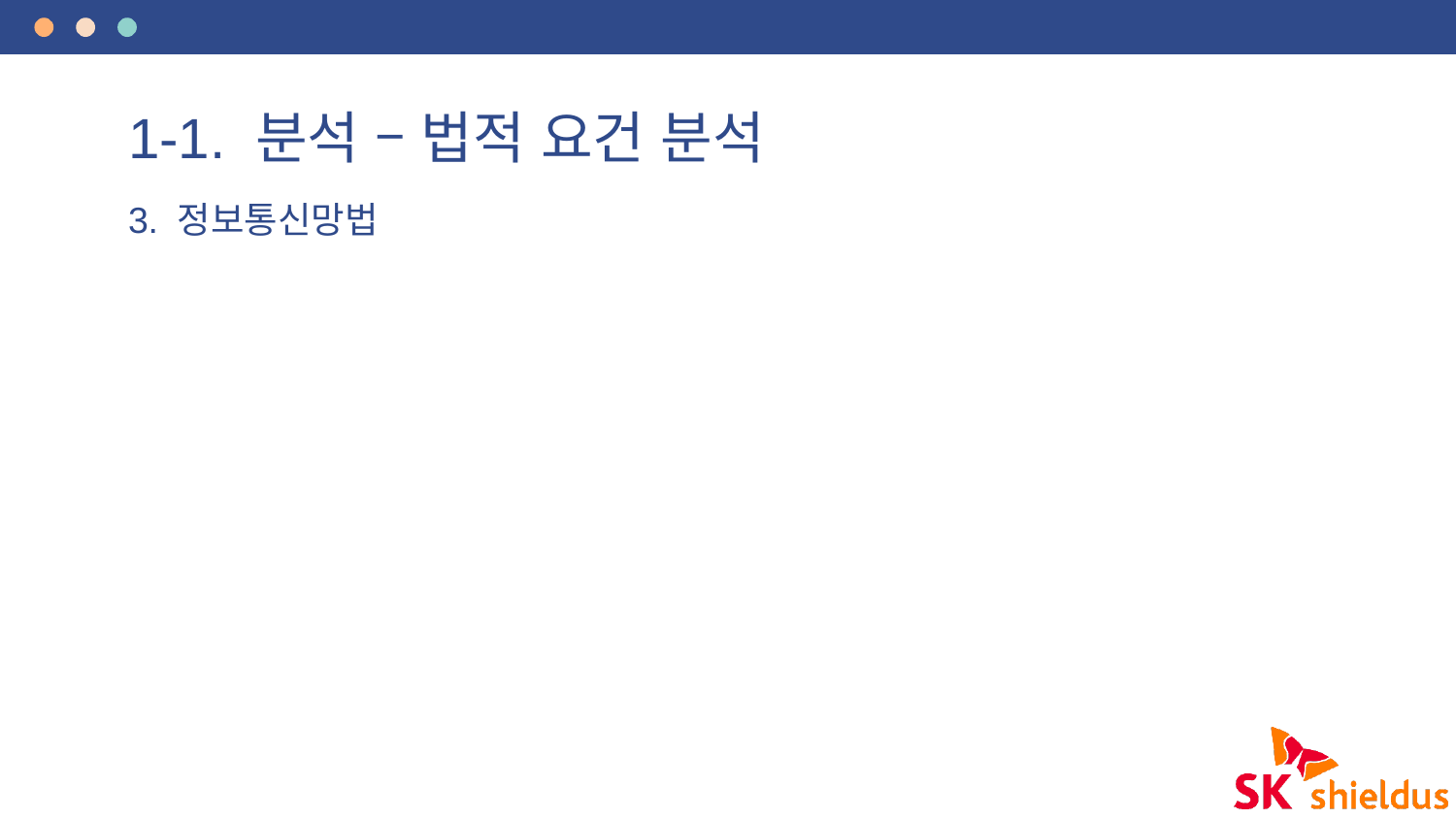

# 1-1. 분석 – 법적 요건 분석
3. 정보통신망법